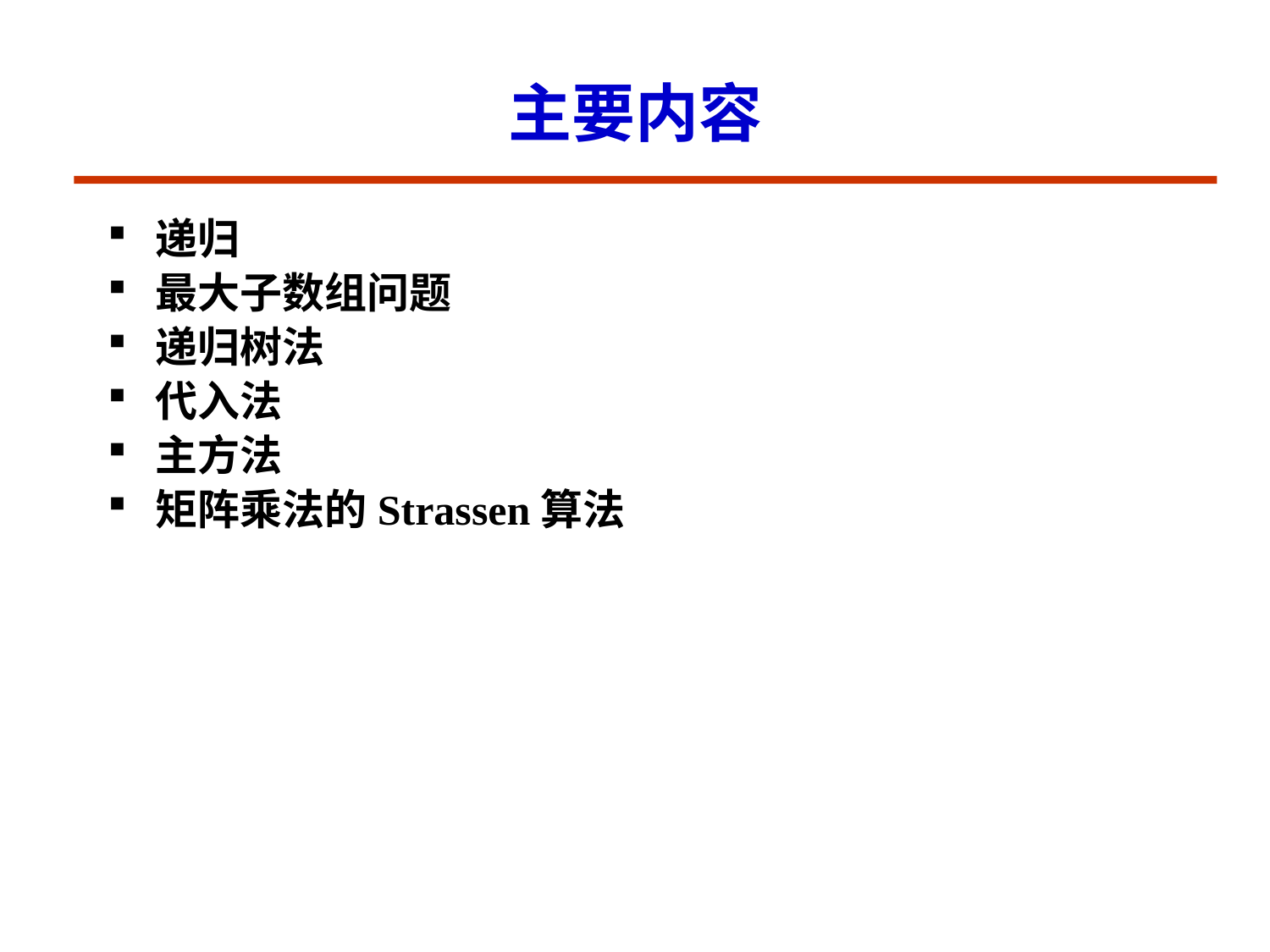

主要内容
递归
最大子数组问题
递归树法
代入法
主方法
矩阵乘法的Strassen算法